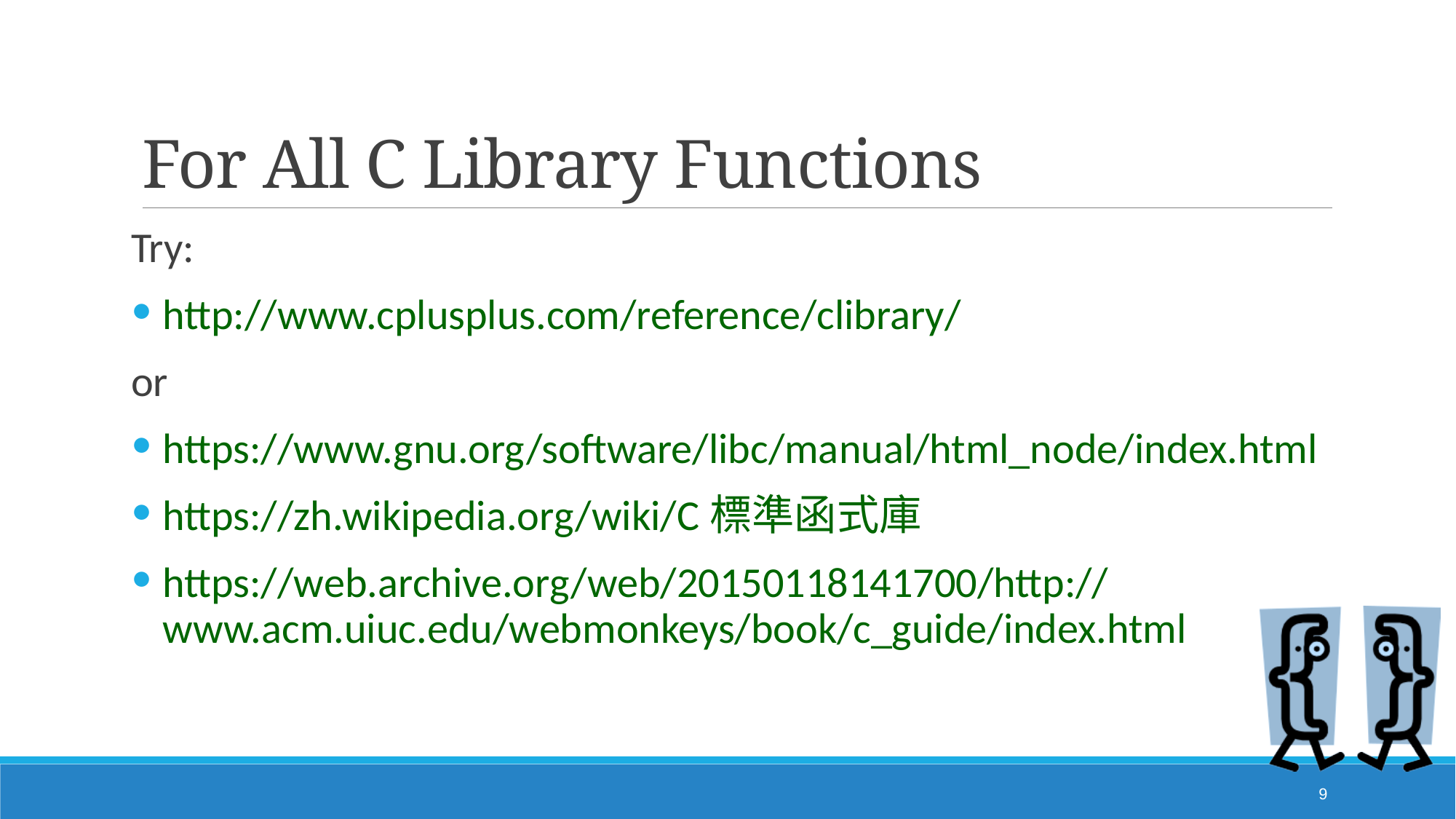

# For All C Library Functions
Try:
http://www.cplusplus.com/reference/clibrary/
or
https://www.gnu.org/software/libc/manual/html_node/index.html
https://zh.wikipedia.org/wiki/C標準函式庫
https://web.archive.org/web/20150118141700/http://www.acm.uiuc.edu/webmonkeys/book/c_guide/index.html
9